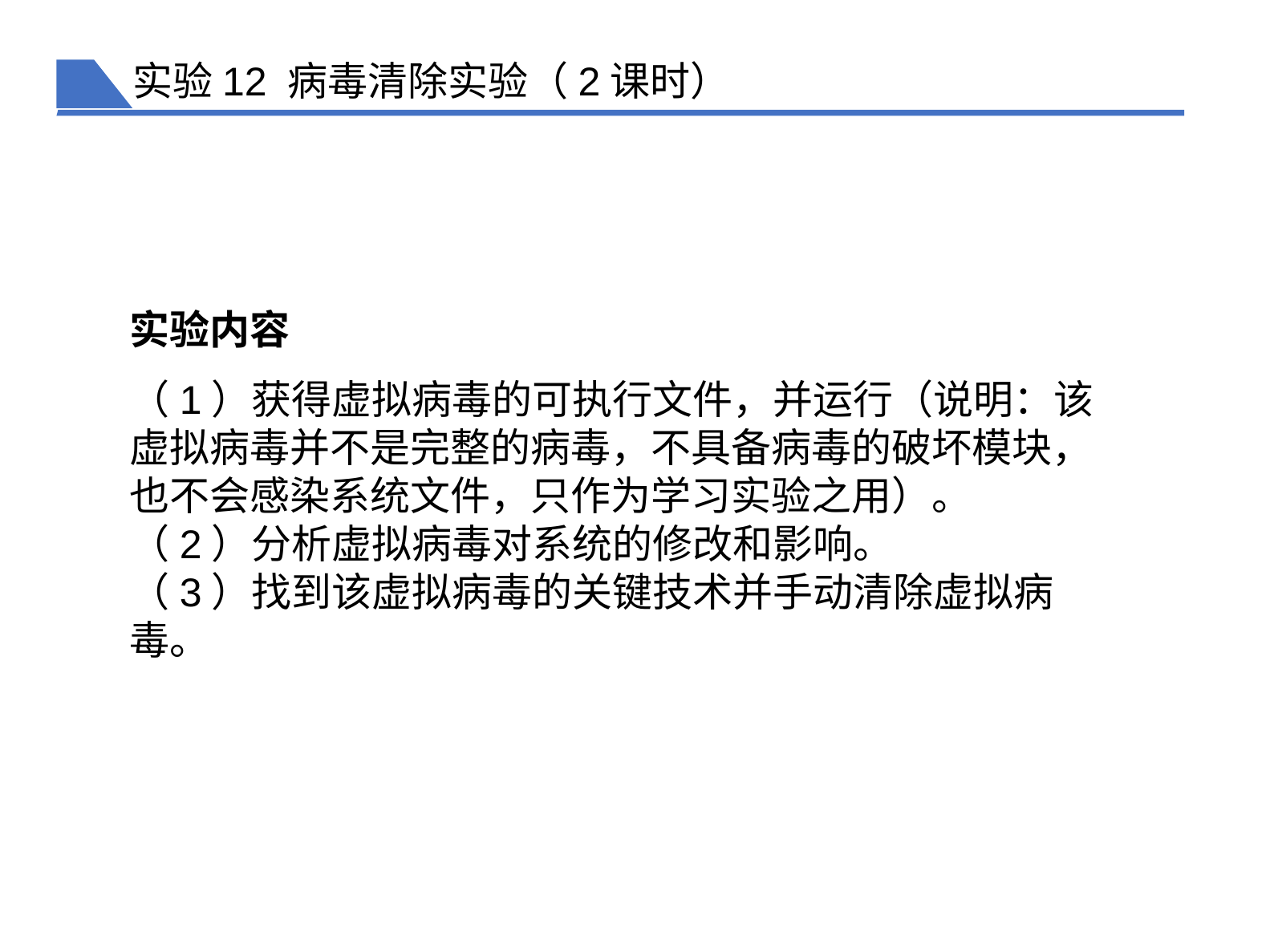

实验12 病毒清除实验（2课时）

实验内容
（1）获得虚拟病毒的可执行文件，并运行（说明：该虚拟病毒并不是完整的病毒，不具备病毒的破坏模块，也不会感染系统文件，只作为学习实验之用）。
（2）分析虚拟病毒对系统的修改和影响。
（3）找到该虚拟病毒的关键技术并手动清除虚拟病毒。